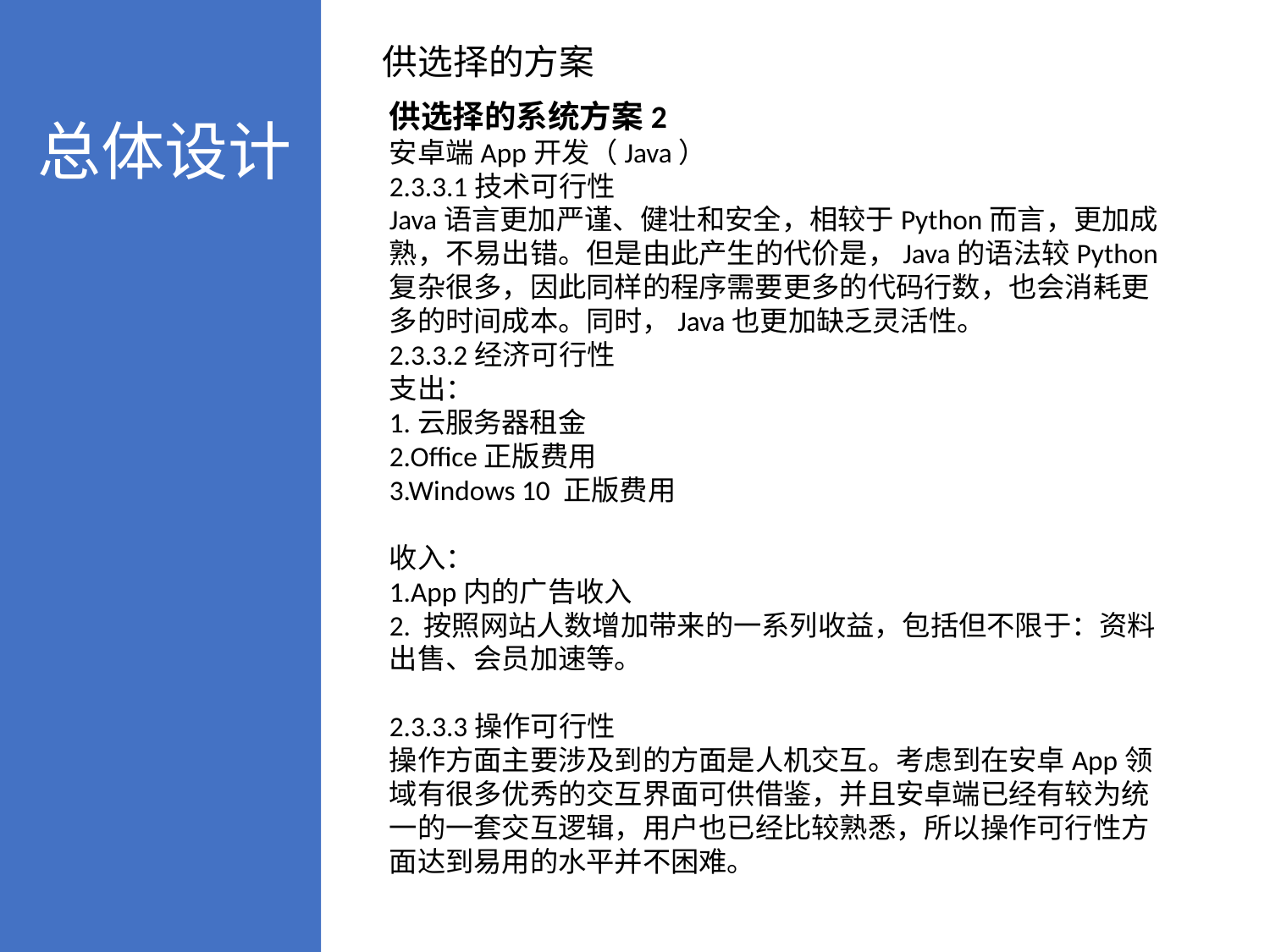

总体设计
供选择的方案
供选择的系统方案2
安卓端App开发（Java）
2.3.3.1技术可行性
Java语言更加严谨、健壮和安全，相较于Python而言，更加成熟，不易出错。但是由此产生的代价是，Java的语法较Python复杂很多，因此同样的程序需要更多的代码行数，也会消耗更多的时间成本。同时，Java也更加缺乏灵活性。
2.3.3.2经济可行性
支出：
1.云服务器租金
2.Office正版费用
3.Windows 10 正版费用

收入：
1.App内的广告收入
2. 按照网站人数增加带来的一系列收益，包括但不限于：资料出售、会员加速等。

2.3.3.3操作可行性
操作方面主要涉及到的方面是人机交互。考虑到在安卓App领域有很多优秀的交互界面可供借鉴，并且安卓端已经有较为统一的一套交互逻辑，用户也已经比较熟悉，所以操作可行性方面达到易用的水平并不困难。